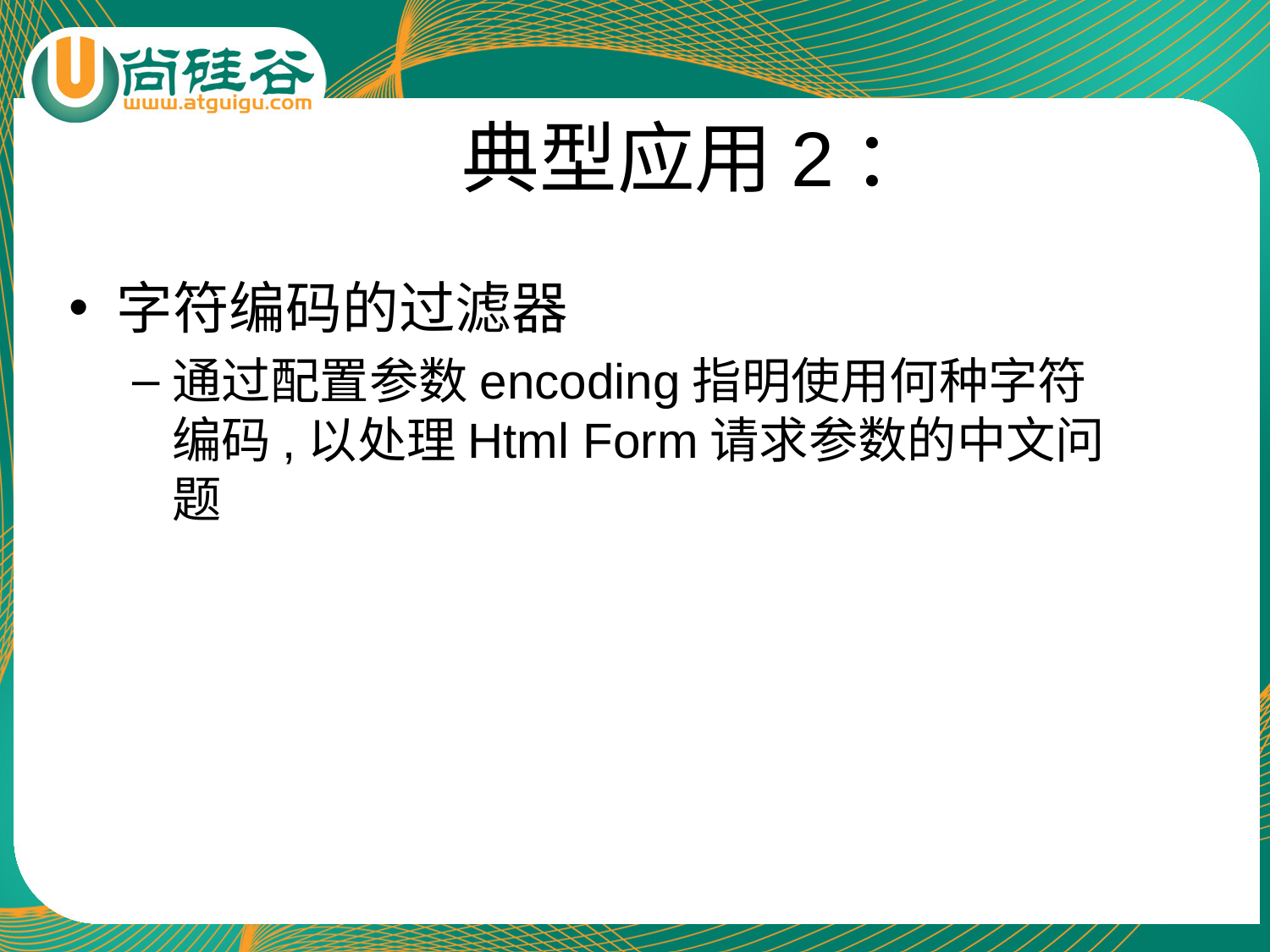

# 典型应用2：
字符编码的过滤器
通过配置参数encoding指明使用何种字符编码,以处理Html Form请求参数的中文问题